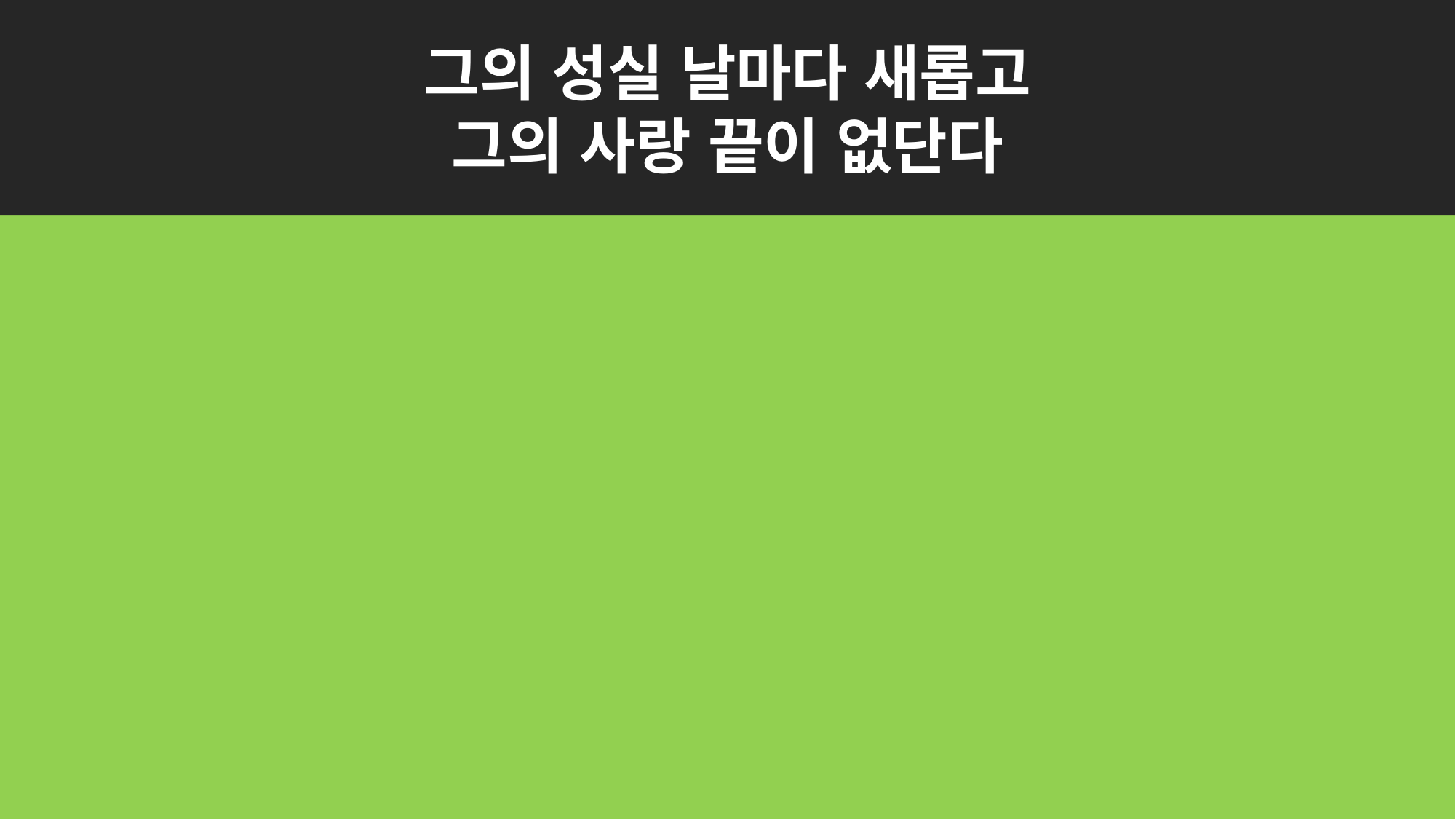

그의 성실 날마다 새롭고
그의 사랑 끝이 없단다